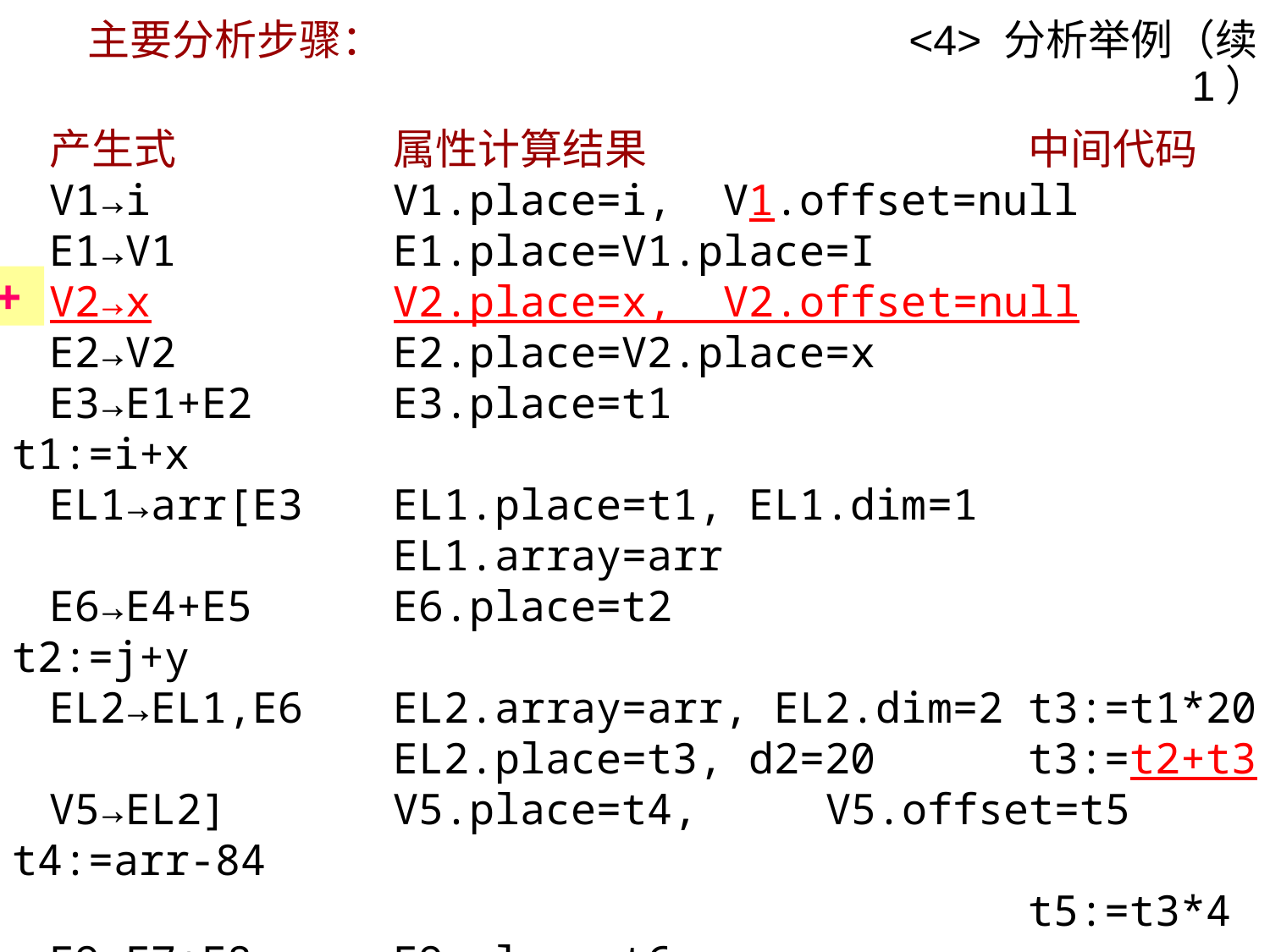

# 主要分析步骤：                                                      <4> 分析举例（续1）
产生式		属性计算结果			中间代码
V1→i		V1.place=i,  V1.offset=null
E1→V1		E1.place=V1.place=I
V2→x		V2.place=x,  V2.offset=null
E2→V2		E2.place=V2.place=x
E3→E1+E2		E3.place=t1				t1:=i+x
EL1→arr[E3	EL1.place=t1, EL1.dim=1
			EL1.array=arr
E6→E4+E5		E6.place=t2				t2:=j+y
EL2→EL1,E6	EL2.array=arr, EL2.dim=2	t3:=t1*20
			EL2.place=t3, d2=20		t3:=t2+t3
V5→EL2]		V5.place=t4, V5.offset=t5	t4:=arr-84
								t5:=t3*4
E9→E7+E8		E9.place=t6				t6:=m+n
A →V5:=E9							t4[t5]:=t6
+
16